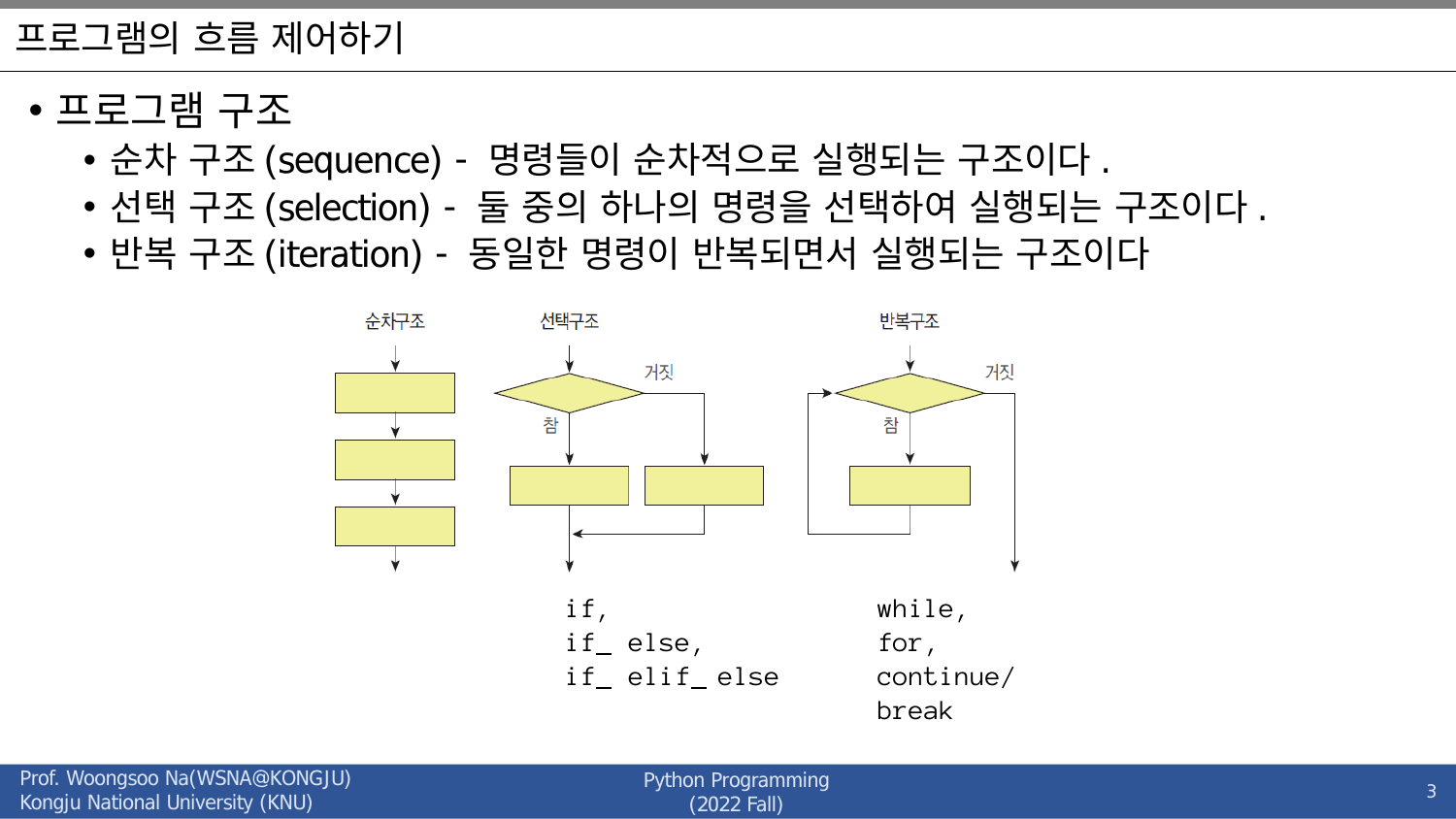

# 프로그램의 흐름 제어하기
프로그램 구조
순차 구조(sequence) - 명령들이 순차적으로 실행되는 구조이다.
선택 구조(selection) - 둘 중의 하나의 명령을 선택하여 실행되는 구조이다.
반복 구조(iteration) - 동일한 명령이 반복되면서 실행되는 구조이다

if,
if 	else,
if 	elif 	else
while,
for,
continue/break
3